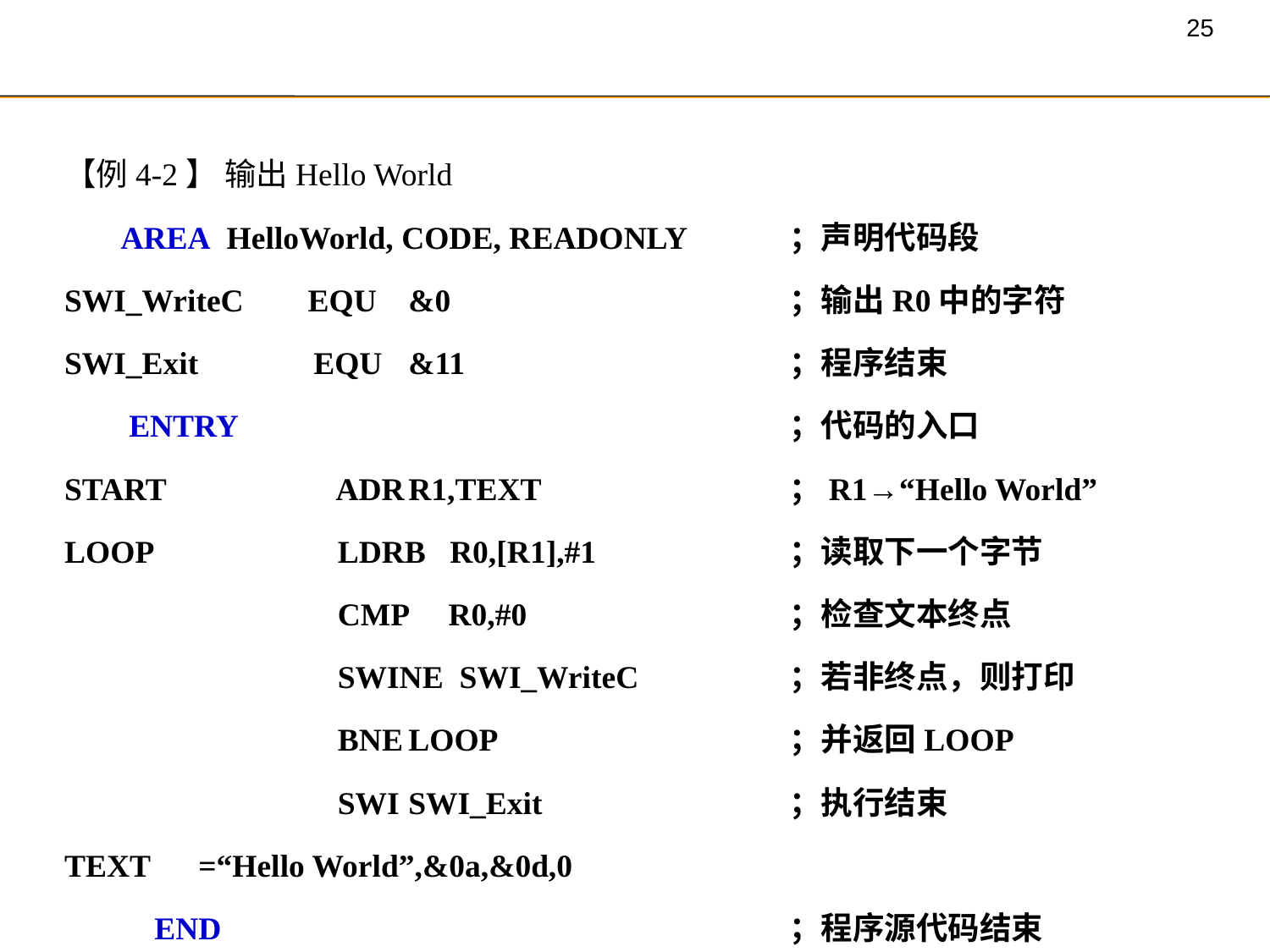

【例4-2】 输出Hello World
       AREA  HelloWorld, CODE, READONLY	；声明代码段
SWI_WriteC        EQU	&0		         	；输出R0中的字符
SWI_Exit	    EQU	&11		          	；程序结束
        ENTRY					；代码的入口
START	       ADR	R1,TEXT		；R1→“Hello World”
LOOP	       LDRB   R0,[R1],#1		；读取下一个字节
		       CMP     R0,#0			；检查文本终点
		       SWINE  SWI_WriteC		；若非终点，则打印
		       BNE	LOOP			；并返回LOOP
		       SWI	SWI_Exit		；执行结束
TEXT      =“Hello World”,&0a,&0d,0
	END					；程序源代码结束